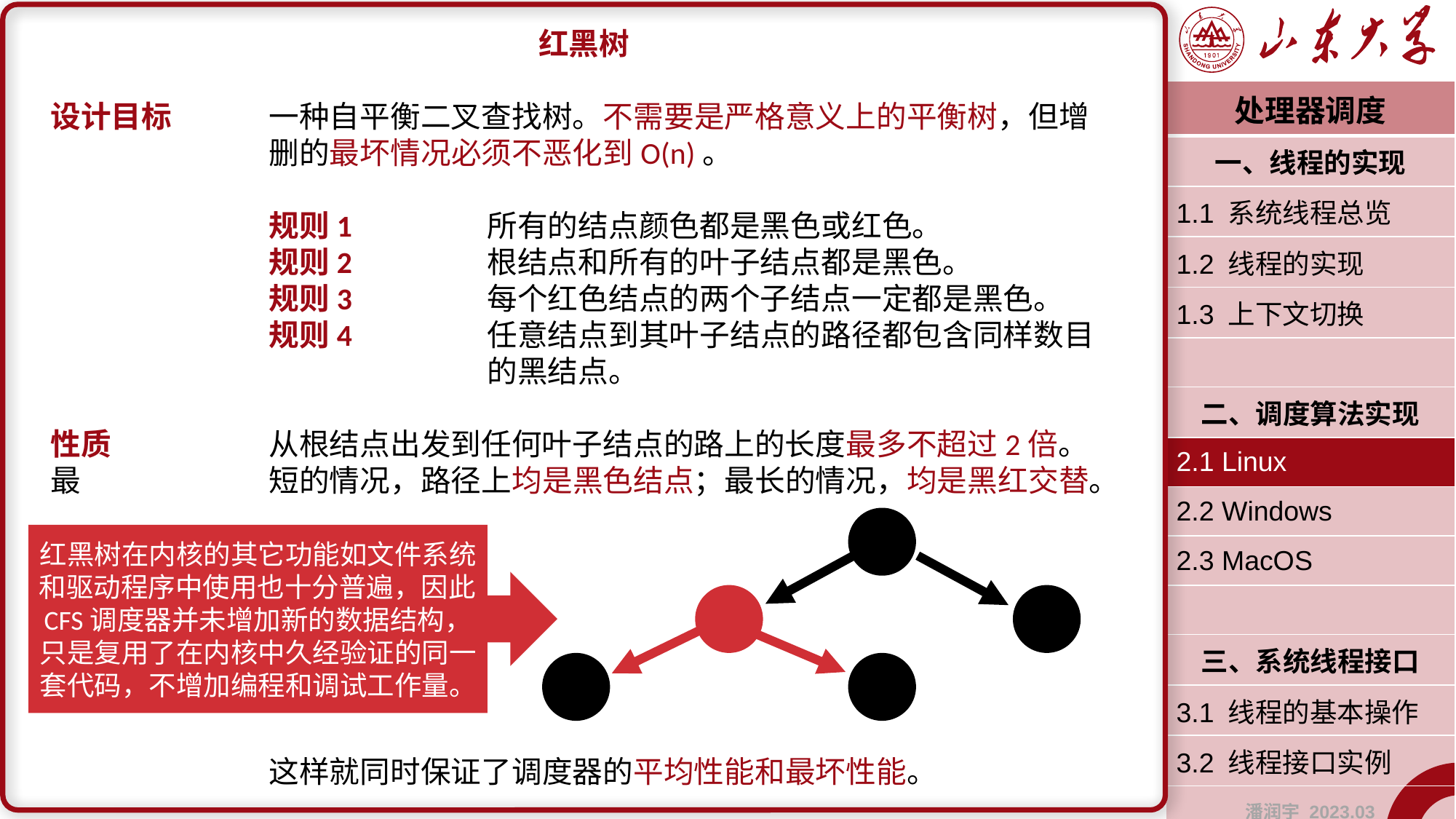

红黑树

设计目标	一种自平衡二叉查找树。不需要是严格意义上的平衡树，但增		删的最坏情况必须不恶化到O(n)。

		规则1		所有的结点颜色都是黑色或红色。
		规则2		根结点和所有的叶子结点都是黑色。
		规则3		每个红色结点的两个子结点一定都是黑色。
		规则4		任意结点到其叶子结点的路径都包含同样数目				的黑结点。

性质		从根结点出发到任何叶子结点的路上的长度最多不超过2倍。最		短的情况，路径上均是黑色结点；最长的情况，均是黑红交替。

		这样就同时保证了调度器的平均性能和最坏性能。
| 处理器调度 |
| --- |
| 一、线程的实现 |
| 1.1 系统线程总览 |
| 1.2 线程的实现 |
| 1.3 上下文切换 |
|  |
| 二、调度算法实现 |
| 2.1 Linux |
| 2.2 Windows |
| 2.3 MacOS |
|  |
| 三、系统线程接口 |
| 3.1 线程的基本操作 |
| 3.2 线程接口实例 |
| 潘润宇 2023.03 |

红黑树在内核的其它功能如文件系统和驱动程序中使用也十分普遍，因此CFS调度器并未增加新的数据结构，只是复用了在内核中久经验证的同一套代码，不增加编程和调试工作量。